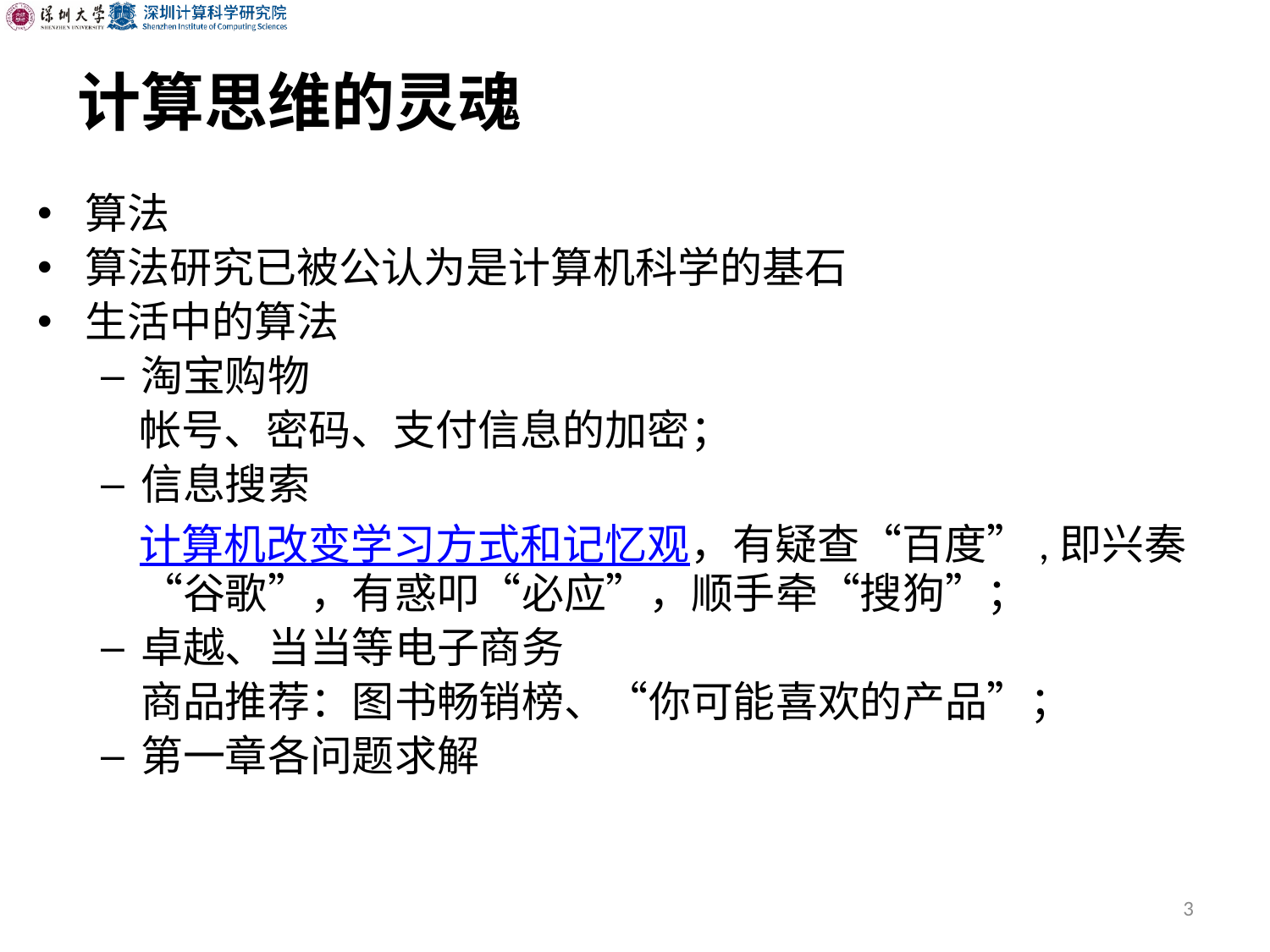

# 计算思维的灵魂
算法
算法研究已被公认为是计算机科学的基石
生活中的算法
淘宝购物
   帐号、密码、支付信息的加密；
信息搜索
   计算机改变学习方式和记忆观，有疑查“百度”,即兴奏“谷歌”，有惑叩“必应”，顺手牵“搜狗”；
卓越、当当等电子商务
	商品推荐：图书畅销榜、“你可能喜欢的产品”；
第一章各问题求解
3